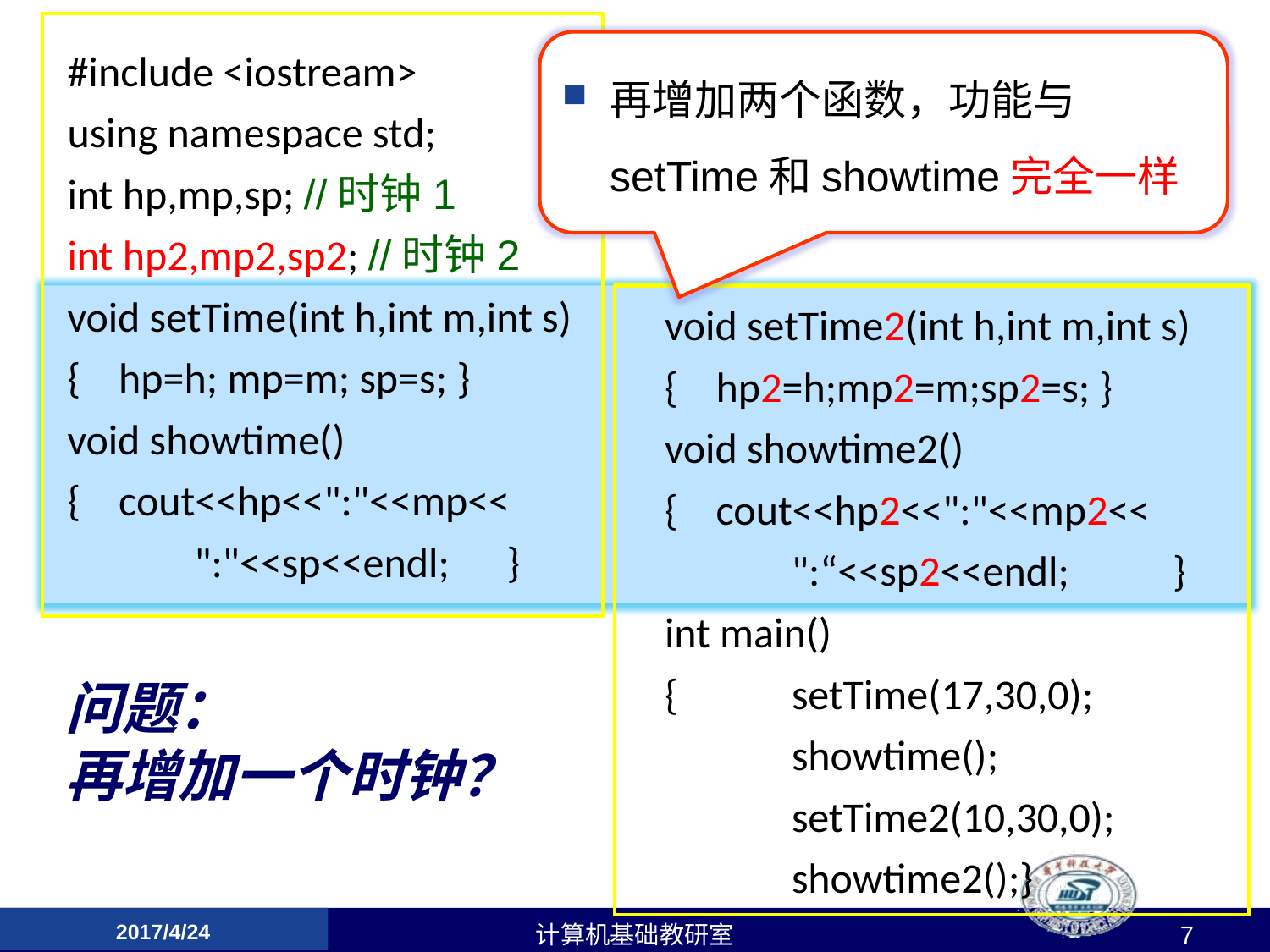

#include <iostream>
using namespace std;
int hp,mp,sp; //时钟1
int hp2,mp2,sp2; //时钟2
void setTime(int h,int m,int s)
{    hp=h; mp=m; sp=s; }
void showtime()
{    cout<<hp<<":"<<mp<<
	":"<<sp<<endl;      }
再增加两个函数，功能与setTime和showtime完全一样

void setTime2(int h,int m,int s)
{    hp2=h;mp2=m;sp2=s; }
void showtime2()
{    cout<<hp2<<":"<<mp2<<
	":“<<sp2<<endl;	}
int main()
{	setTime(17,30,0);
	showtime();
	setTime2(10,30,0);
	showtime2();}
# 问题： 再增加一个时钟？
2017/4/24
计算机基础教研室
7